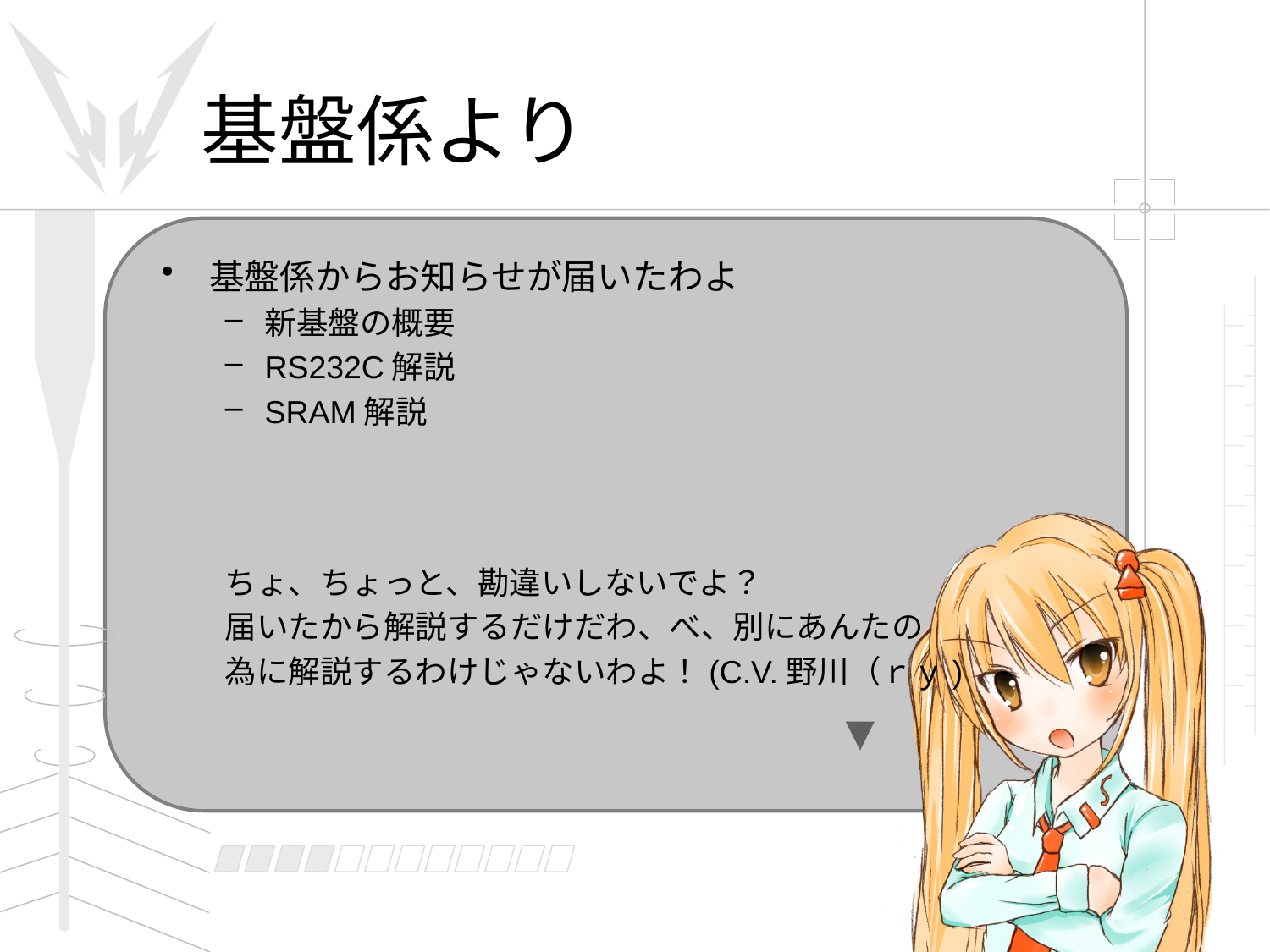

# 基盤係より
基盤係からお知らせが届いたわよ
新基盤の概要
RS232C解説
SRAM解説

ちょ、ちょっと、勘違いしないでよ？
届いたから解説するだけだわ、べ、別にあんたの
為に解説するわけじゃないわよ！(C.V.野川（ｒｙ)